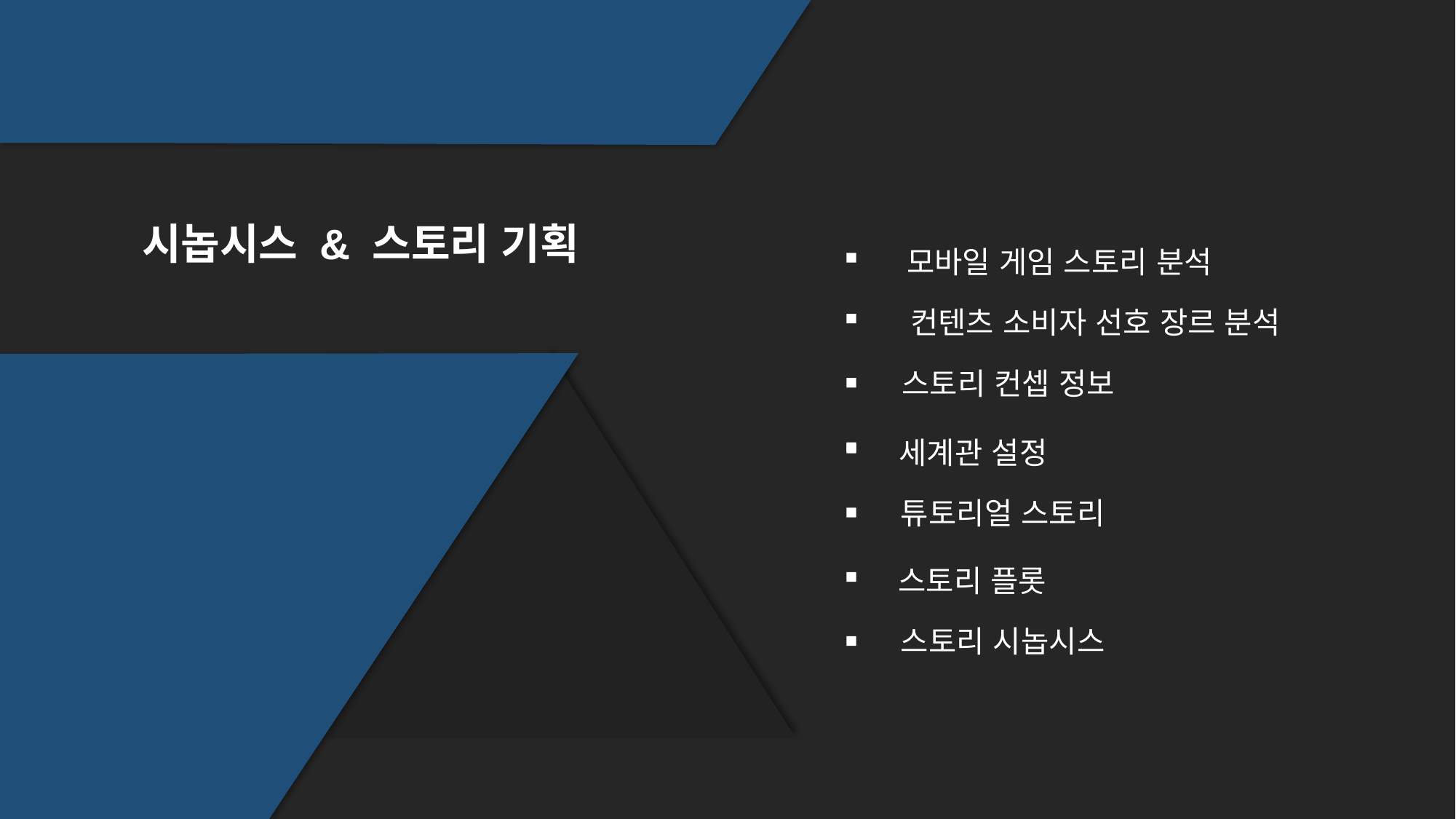

시놉시스 & 스토리 기획
모바일 게임 스토리 분석

컨텐츠 소비자 선호 장르 분석

스토리 컨셉 정보

세계관 설정

튜토리얼 스토리

스토리 플롯

스토리 시놉시스